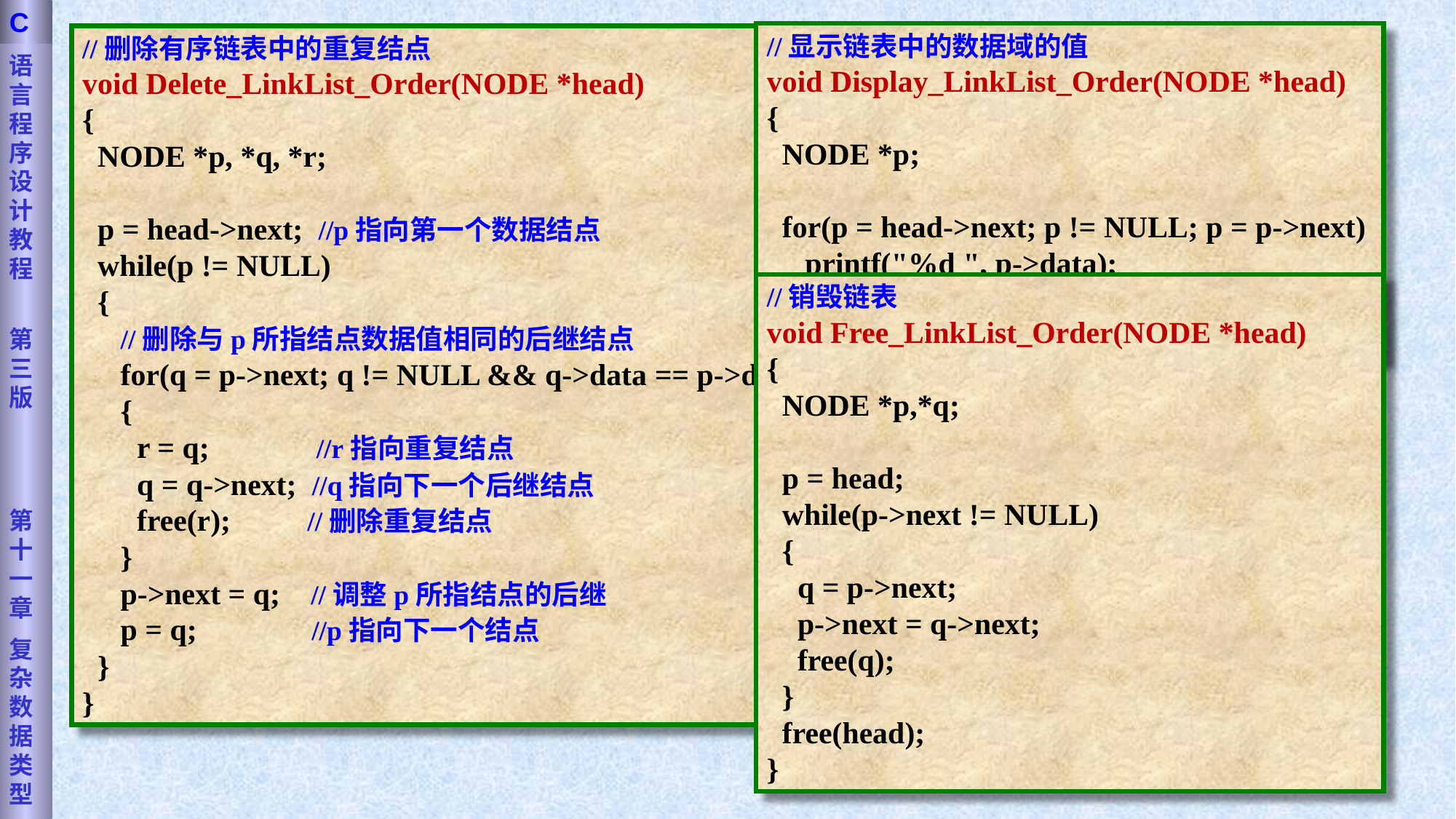

语言程序设计教程
第三版

第十一章
复杂数据类型
C
//显示链表中的数据域的值
void Display_LinkList_Order(NODE *head)
{
  NODE *p;

  for(p = head->next; p != NULL; p = p->next)
     printf("%d ", p->data);
  printf("\n");
}
//删除有序链表中的重复结点
void Delete_LinkList_Order(NODE *head)
{
  NODE *p, *q, *r;

  p = head->next;  //p指向第一个数据结点
  while(p != NULL)
  {
     //删除与p所指结点数据值相同的后继结点
     for(q = p->next; q != NULL && q->data == p->data; )
     {
	r = q;              //r指向重复结点
	q = q->next;  //q指向下一个后继结点
	free(r);          //删除重复结点
     }
     p->next = q;    //调整p所指结点的后继
     p = q;               //p指向下一个结点
  }
}
//销毁链表
void Free_LinkList_Order(NODE *head)
{
  NODE *p,*q;

  p = head;
  while(p->next != NULL)
  {
    q = p->next;
    p->next = q->next;
    free(q);
  }
  free(head);
}